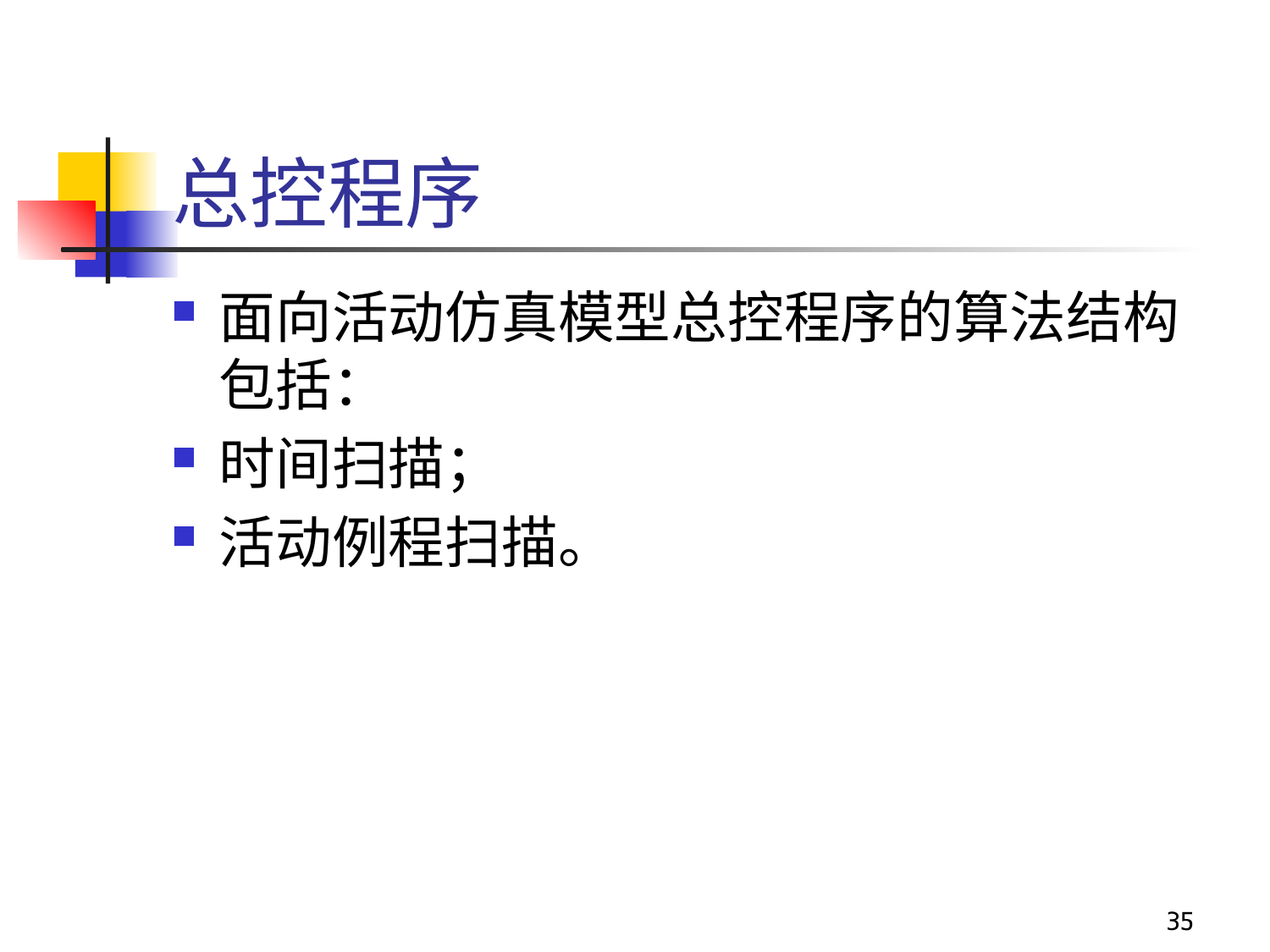

# 总控程序
面向活动仿真模型总控程序的算法结构包括：
时间扫描；
活动例程扫描。

35